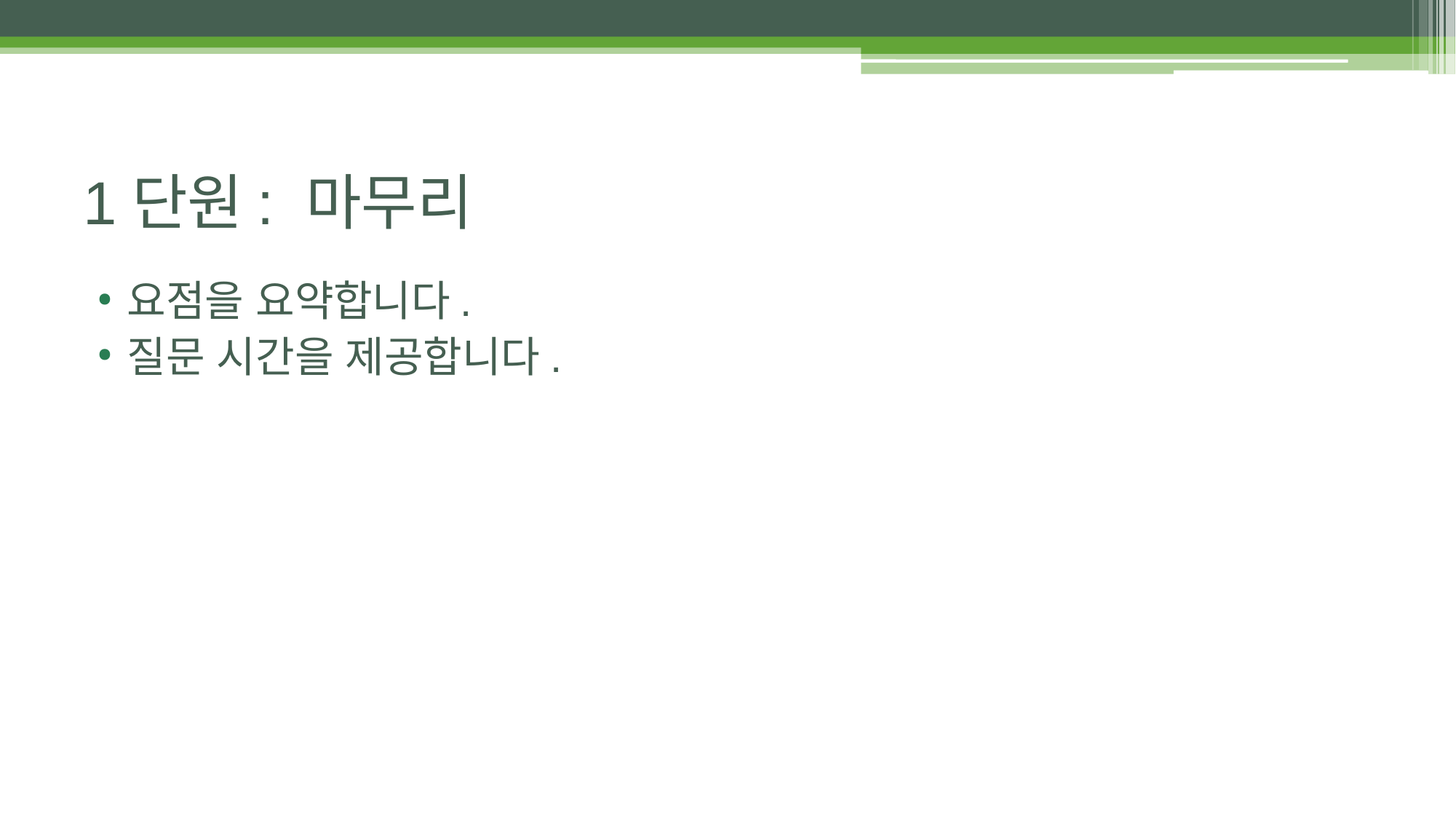

# 1단원: 마무리
요점을 요약합니다.
질문 시간을 제공합니다.